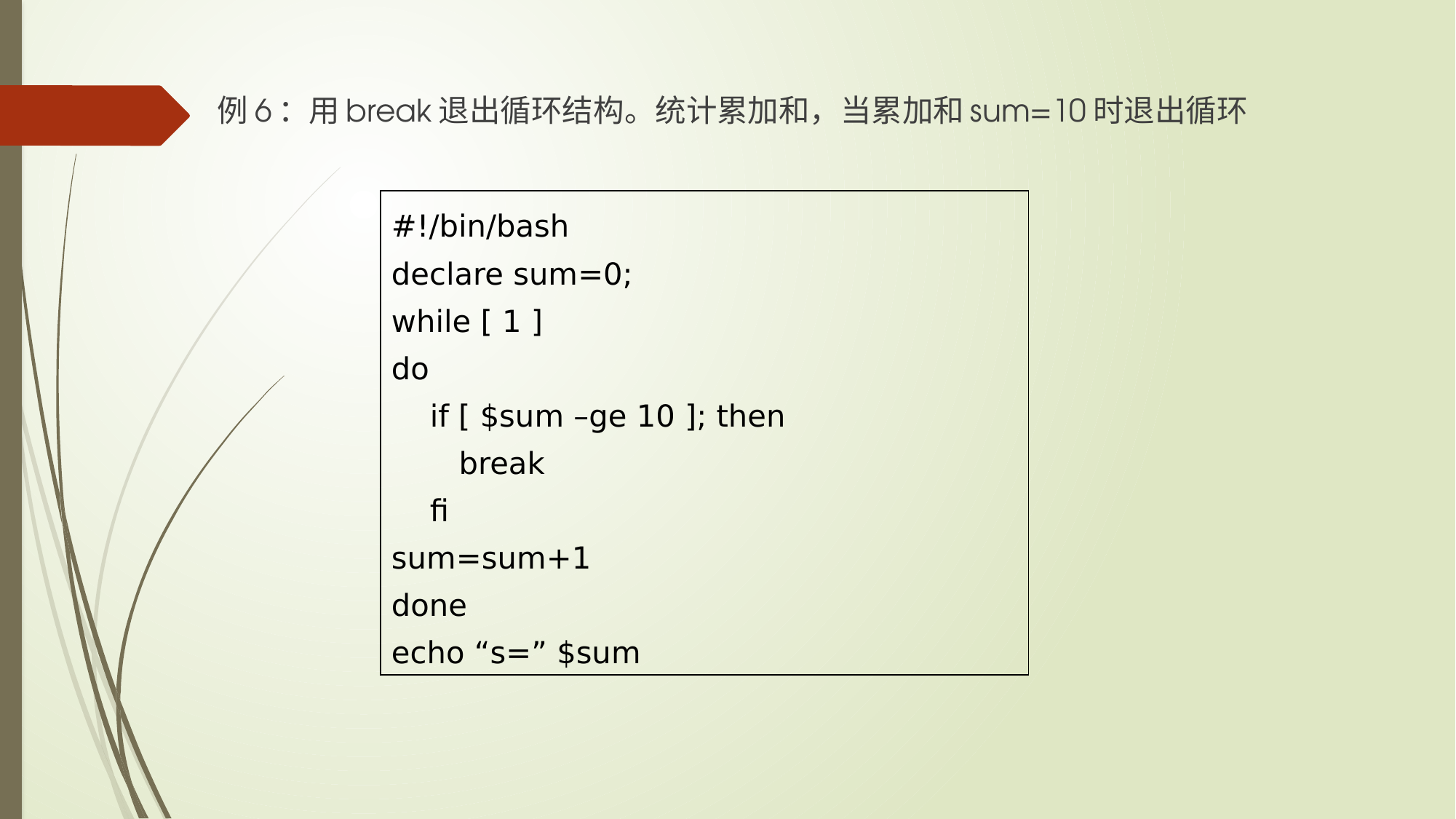

例6：用break退出循环结构。统计累加和，当累加和sum=10时退出循环
#!/bin/bash
declare sum=0;
while [ 1 ]
do
    if [ $sum –ge 10 ]; then
       break
    fi
sum=sum+1
done
echo “s=” $sum